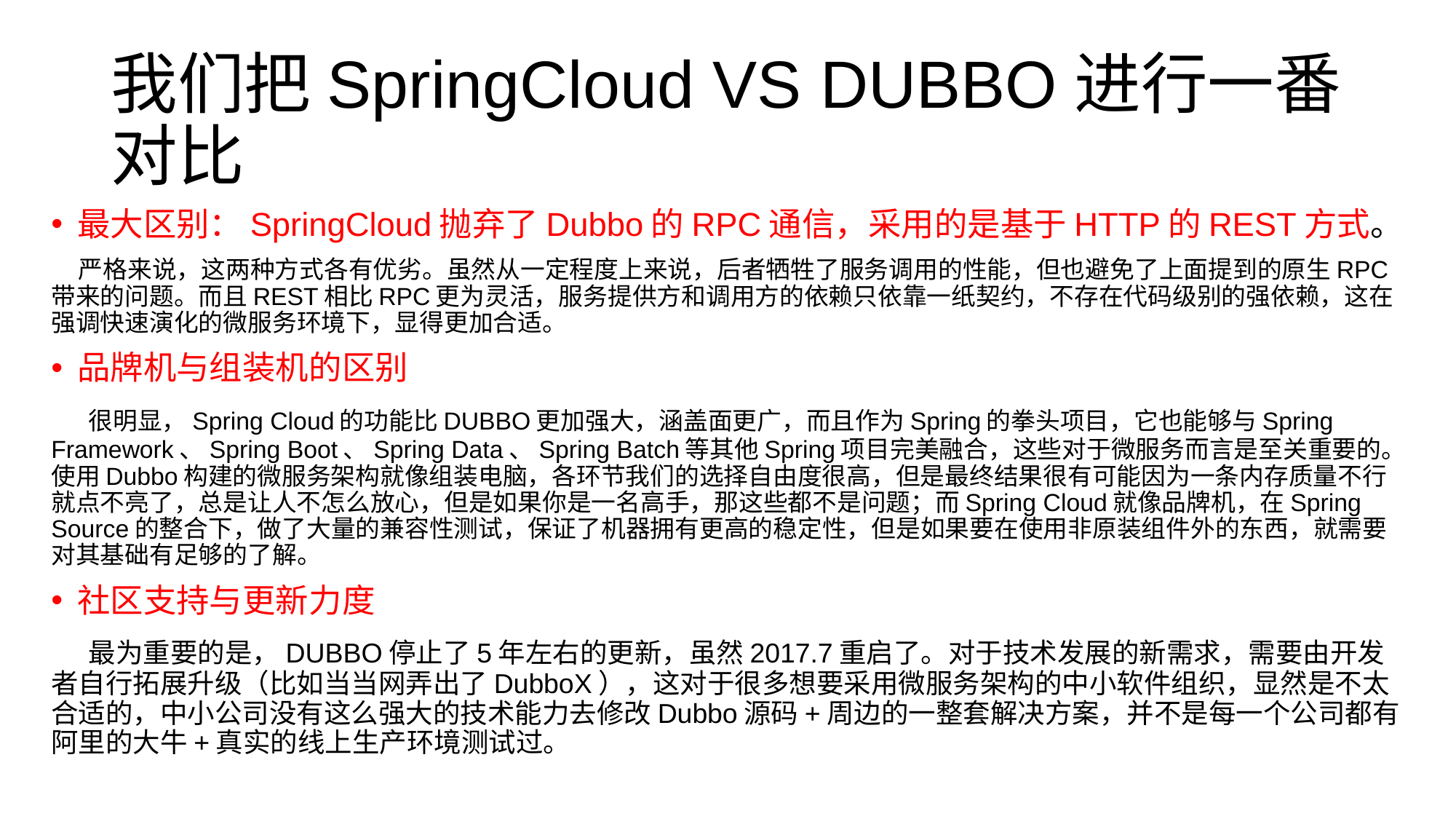

# 我们把SpringCloud VS DUBBO进行一番对比
最大区别：SpringCloud抛弃了Dubbo的RPC通信，采用的是基于HTTP的REST方式。
    严格来说，这两种方式各有优劣。虽然从一定程度上来说，后者牺牲了服务调用的性能，但也避免了上面提到的原生RPC带来的问题。而且REST相比RPC更为灵活，服务提供方和调用方的依赖只依靠一纸契约，不存在代码级别的强依赖，这在强调快速演化的微服务环境下，显得更加合适。
品牌机与组装机的区别
    很明显，Spring Cloud的功能比DUBBO更加强大，涵盖面更广，而且作为Spring的拳头项目，它也能够与Spring Framework、Spring Boot、Spring Data、Spring Batch等其他Spring项目完美融合，这些对于微服务而言是至关重要的。使用Dubbo构建的微服务架构就像组装电脑，各环节我们的选择自由度很高，但是最终结果很有可能因为一条内存质量不行就点不亮了，总是让人不怎么放心，但是如果你是一名高手，那这些都不是问题；而Spring Cloud就像品牌机，在Spring Source的整合下，做了大量的兼容性测试，保证了机器拥有更高的稳定性，但是如果要在使用非原装组件外的东西，就需要对其基础有足够的了解。
社区支持与更新力度
    最为重要的是，DUBBO停止了5年左右的更新，虽然2017.7重启了。对于技术发展的新需求，需要由开发者自行拓展升级（比如当当网弄出了DubboX），这对于很多想要采用微服务架构的中小软件组织，显然是不太合适的，中小公司没有这么强大的技术能力去修改Dubbo源码+周边的一整套解决方案，并不是每一个公司都有阿里的大牛+真实的线上生产环境测试过。